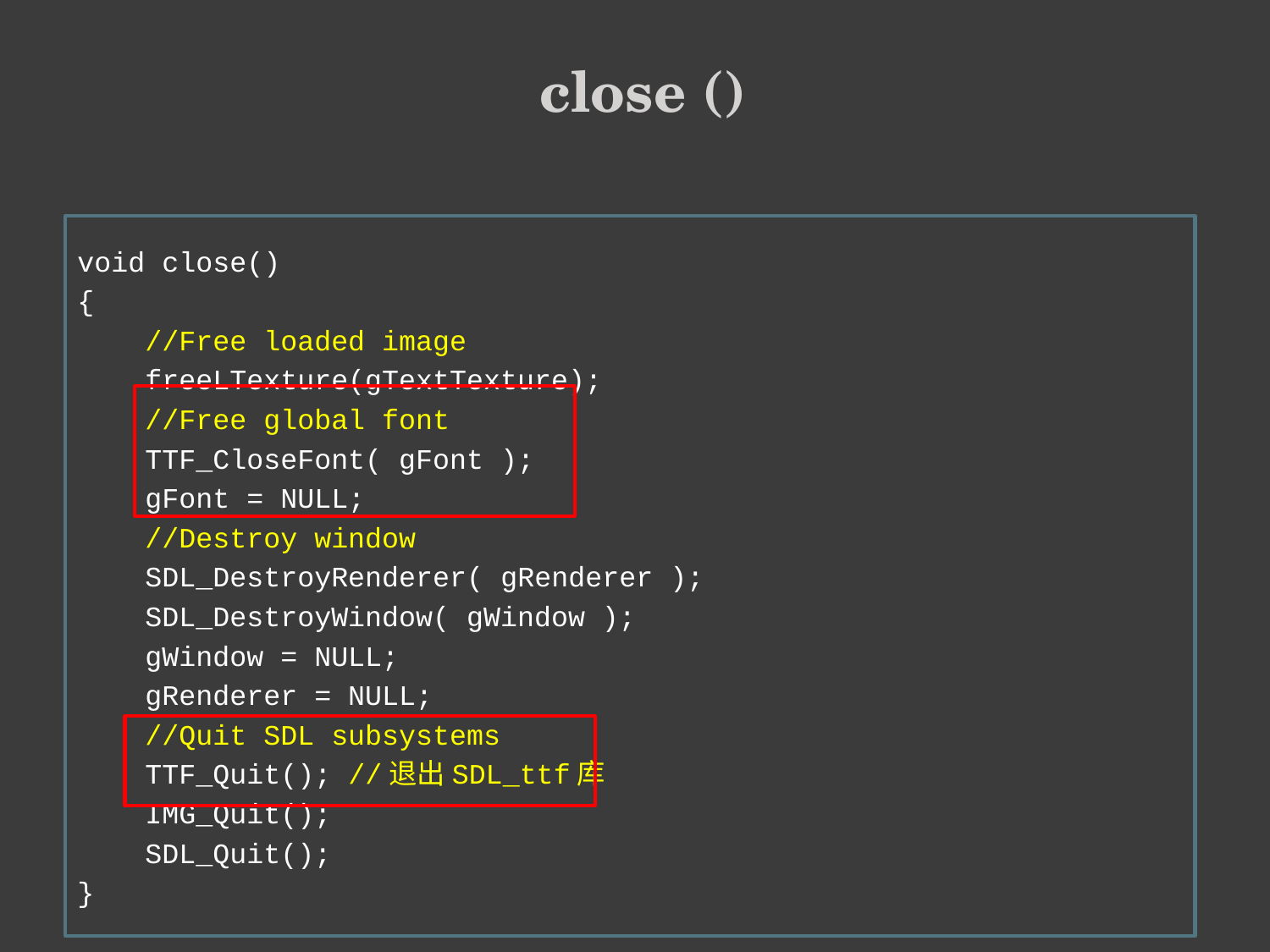

close ()
void close()
{
    //Free loaded image
    freeLTexture(gTextTexture);
    //Free global font
    TTF_CloseFont( gFont );
    gFont = NULL;
    //Destroy window
    SDL_DestroyRenderer( gRenderer );
    SDL_DestroyWindow( gWindow );
    gWindow = NULL;
    gRenderer = NULL;
    //Quit SDL subsystems
    TTF_Quit(); //退出SDL_ttf库
    IMG_Quit();
    SDL_Quit();
}